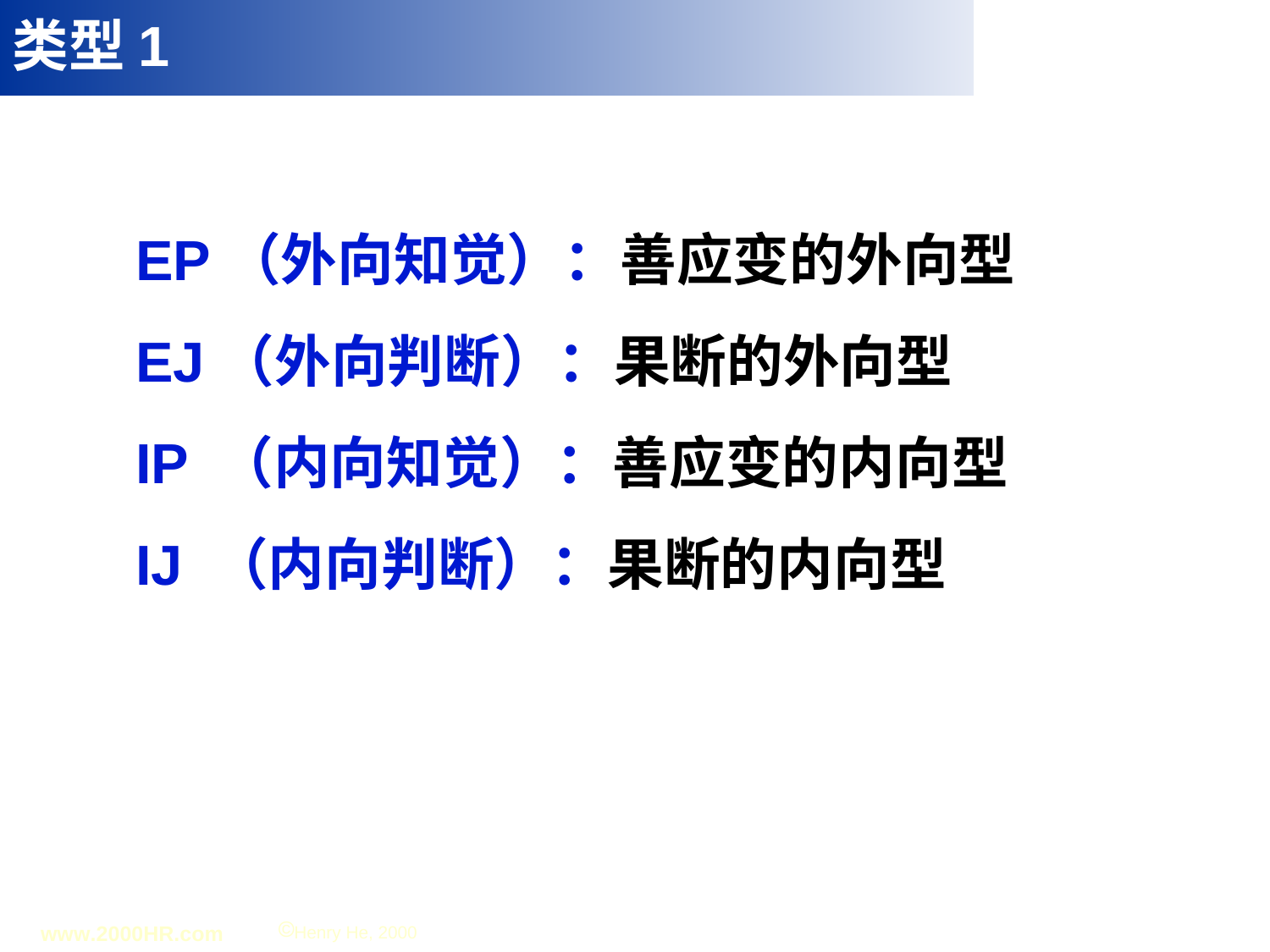

类型1
EP（外向知觉）：善应变的外向型
EJ（外向判断）：果断的外向型
IP （内向知觉）：善应变的内向型
IJ （内向判断）：果断的内向型